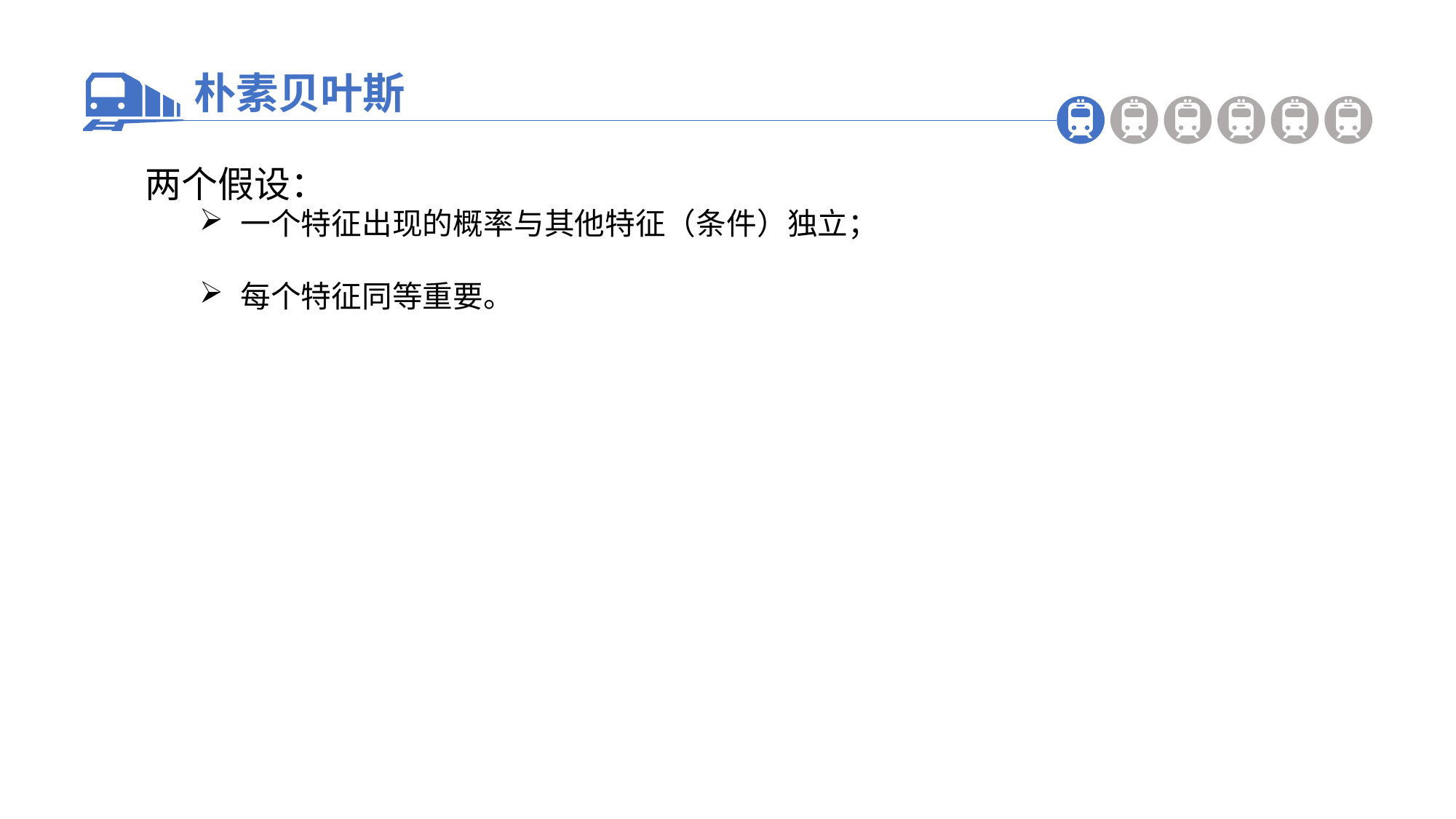

朴素贝叶斯
两个假设：
一个特征出现的概率与其他特征（条件）独立；

每个特征同等重要。